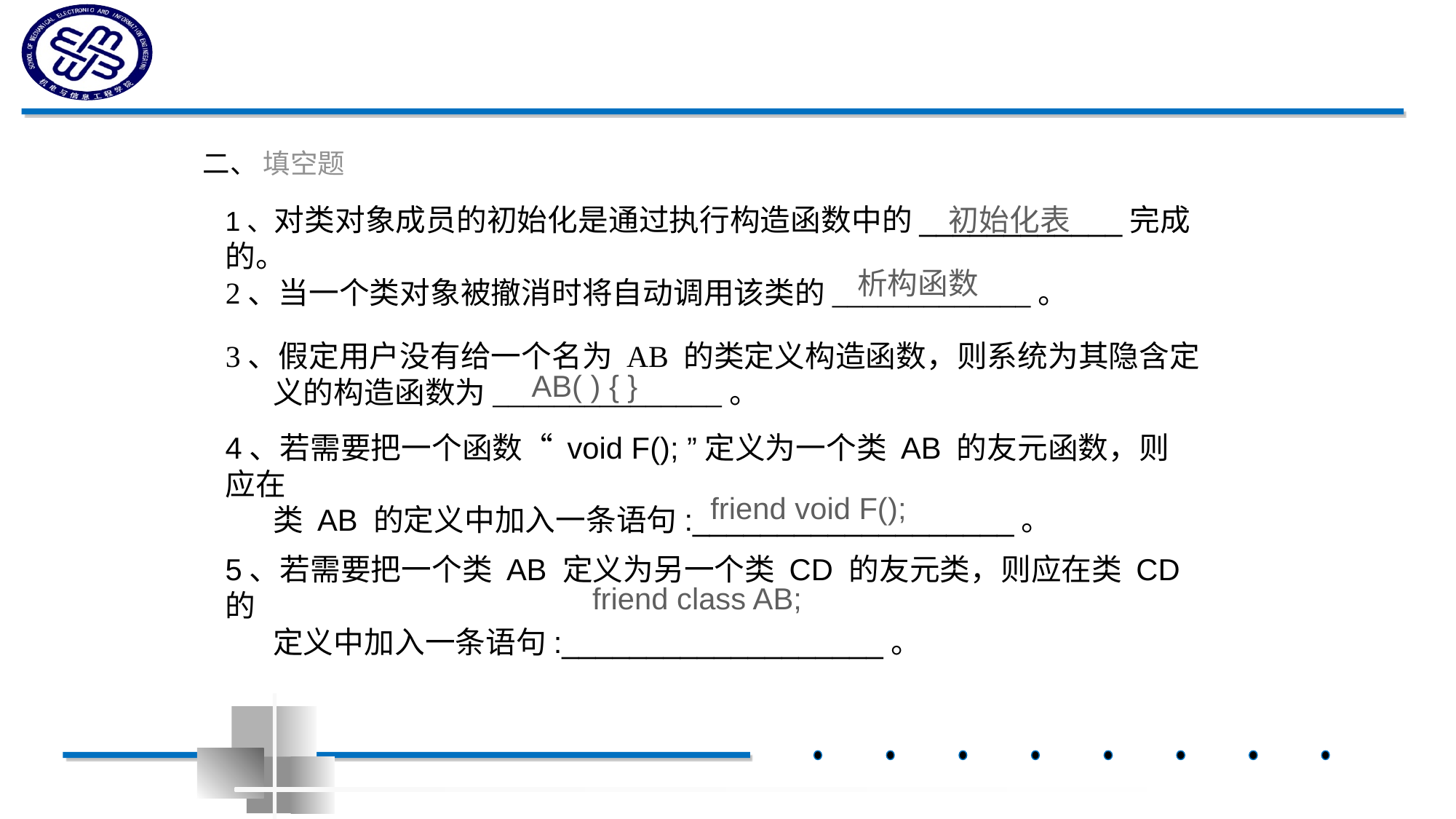

二、 填空题
1、对类对象成员的初始化是通过执行构造函数中的____________完成的。
 初始化表
析构函数
2、当一个类对象被撤消时将自动调用该类的_____________。
3、假定用户没有给一个名为 AB 的类定义构造函数，则系统为其隐含定
      义的构造函数为_______________。
AB( ) { }
4、若需要把一个函数“ void F(); ”定义为一个类 AB 的友元函数，则应在
      类 AB 的定义中加入一条语句:___________________。
friend void F();
5、若需要把一个类 AB 定义为另一个类 CD 的友元类，则应在类 CD 的
      定义中加入一条语句:___________________。
friend class AB;